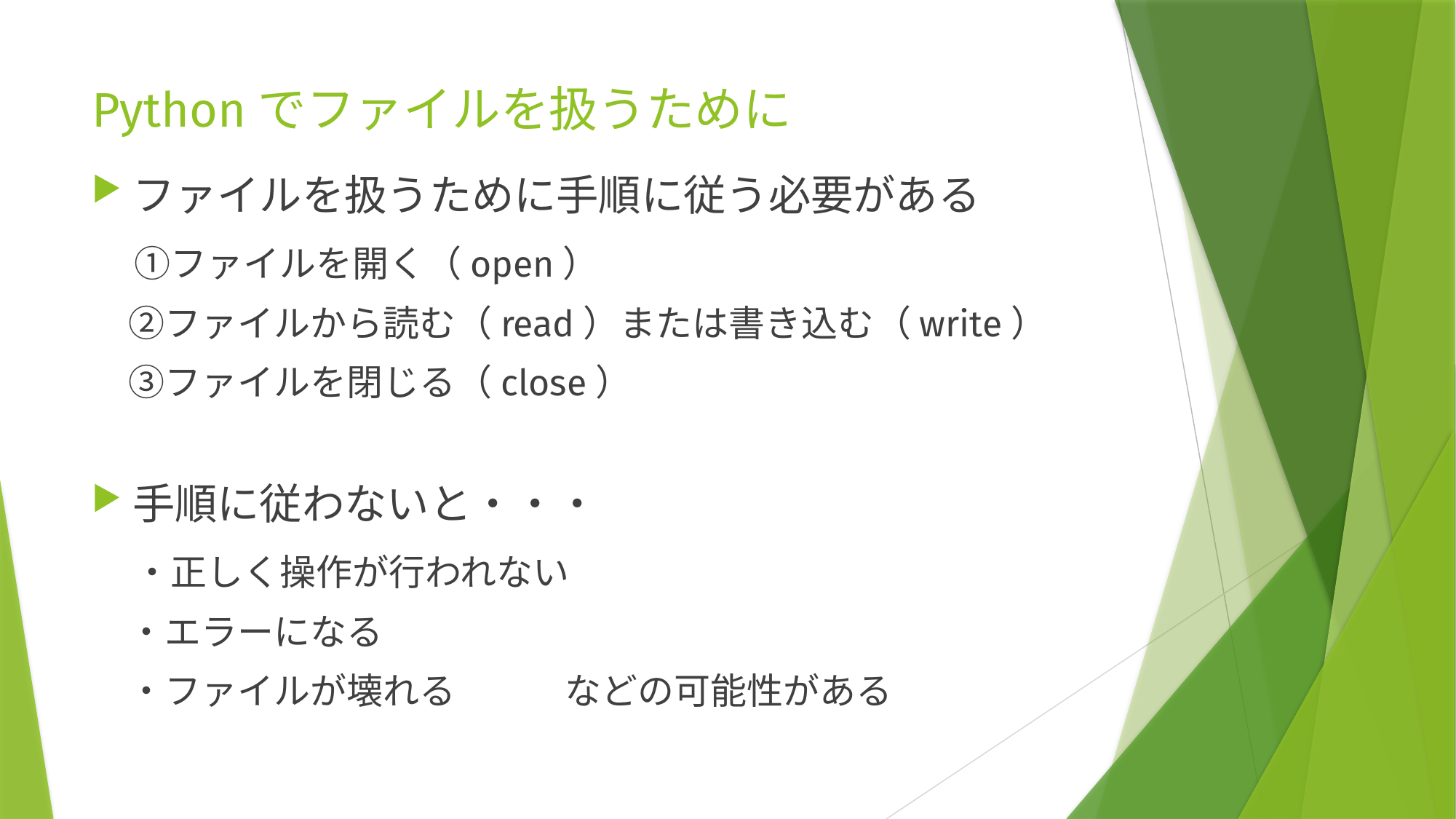

# Pythonでファイルを扱うために
ファイルを扱うために手順に従う必要がある
　①ファイルを開く（open）
　②ファイルから読む（read）または書き込む（write）
　③ファイルを閉じる（close）

手順に従わないと・・・
　・正しく操作が行われない
　・エラーになる
　・ファイルが壊れる　　　などの可能性がある